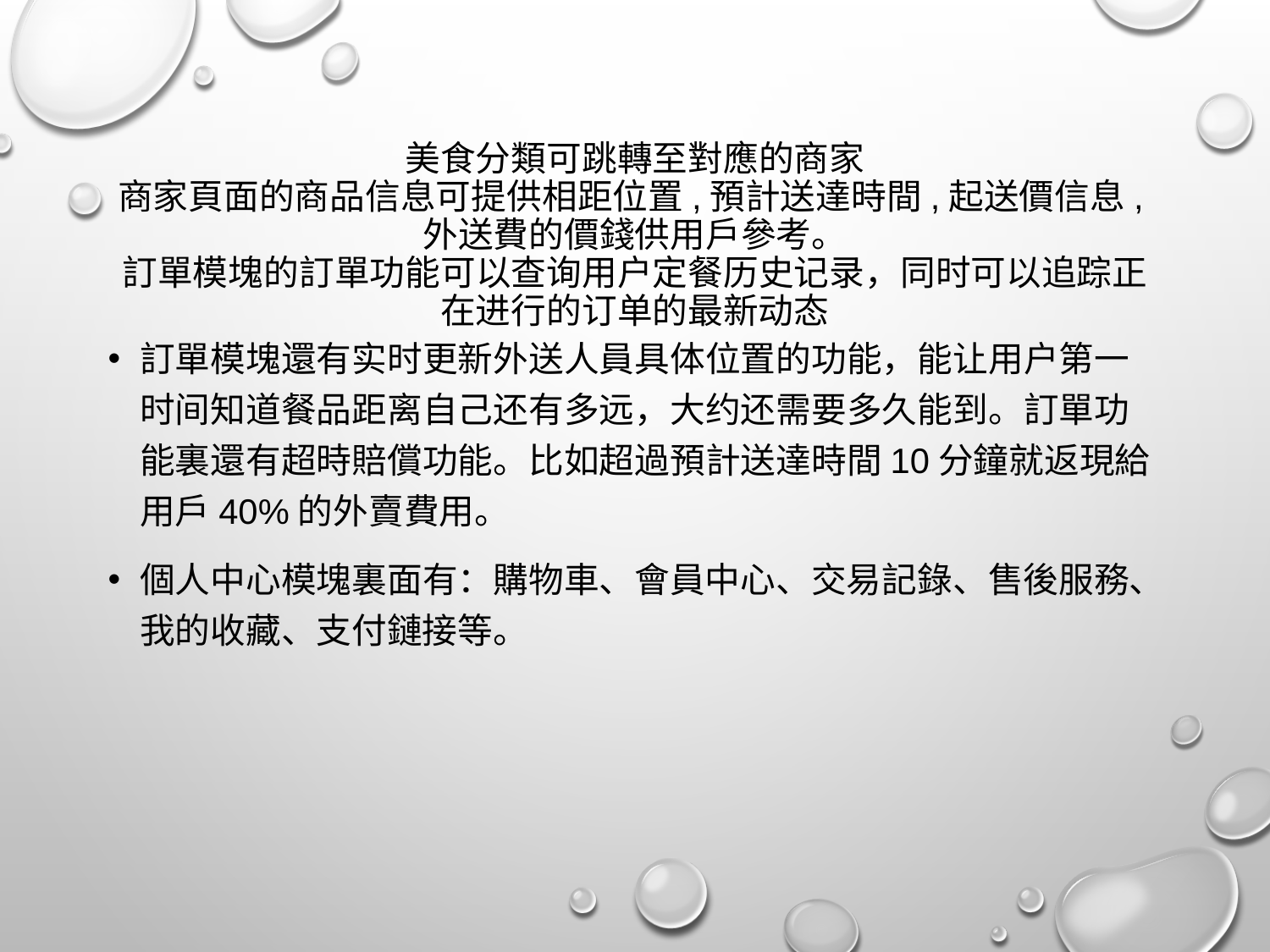

# 美食分類可跳轉至對應的商家 商家頁面的商品信息可提供相距位置,預計送達時間,起送價信息,外送費的價錢供用戶參考。 訂單模塊的訂單功能可以查询用户定餐历史记录，同时可以追踪正在进行的订单的最新动态
訂單模塊還有实时更新外送人員具体位置的功能，能让用户第一时间知道餐品距离自己还有多远，大约还需要多久能到。訂單功能裏還有超時賠償功能。比如超過預計送達時間10分鐘就返現給用戶40%的外賣費用。
個人中心模塊裏面有：購物車、會員中心、交易記錄、售後服務、我的收藏、支付鏈接等。